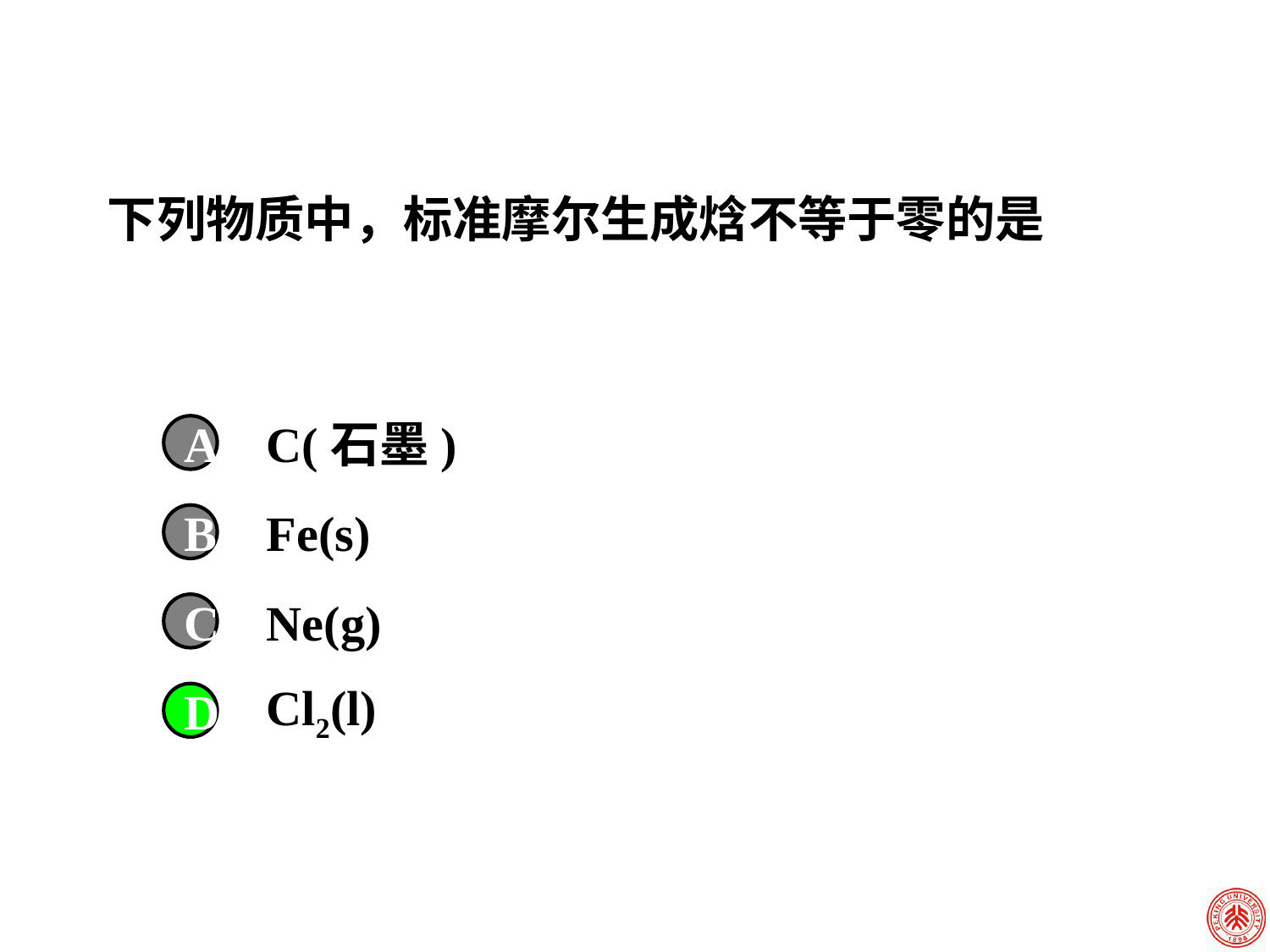

下列物质中，标准摩尔生成焓不等于零的是
C(石墨)
A
Fe(s)
B
Ne(g)
C
Cl2(l)
D